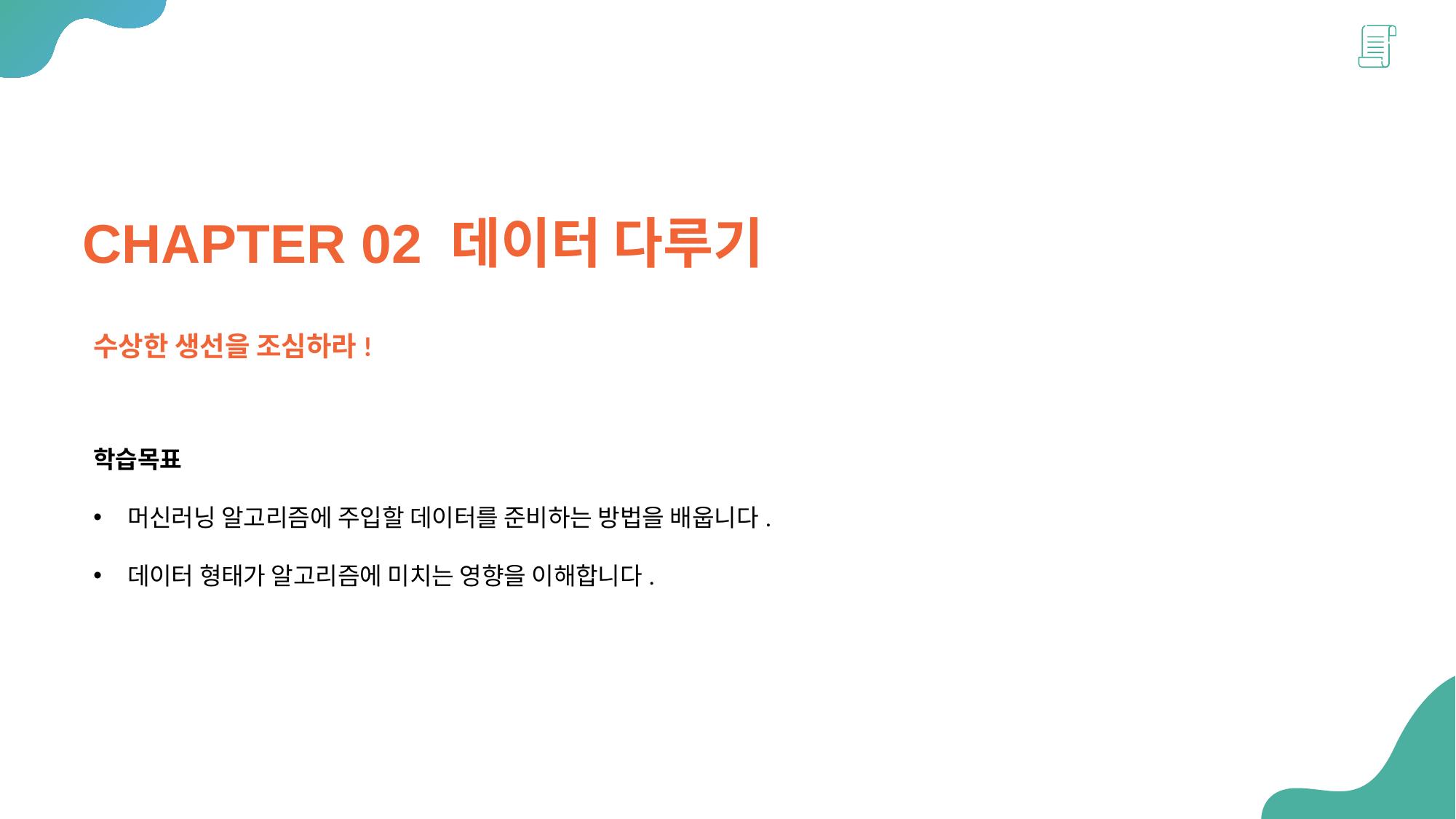

CHAPTER 02 데이터 다루기
수상한 생선을 조심하라!
학습목표
머신러닝 알고리즘에 주입할 데이터를 준비하는 방법을 배웁니다.
데이터 형태가 알고리즘에 미치는 영향을 이해합니다.